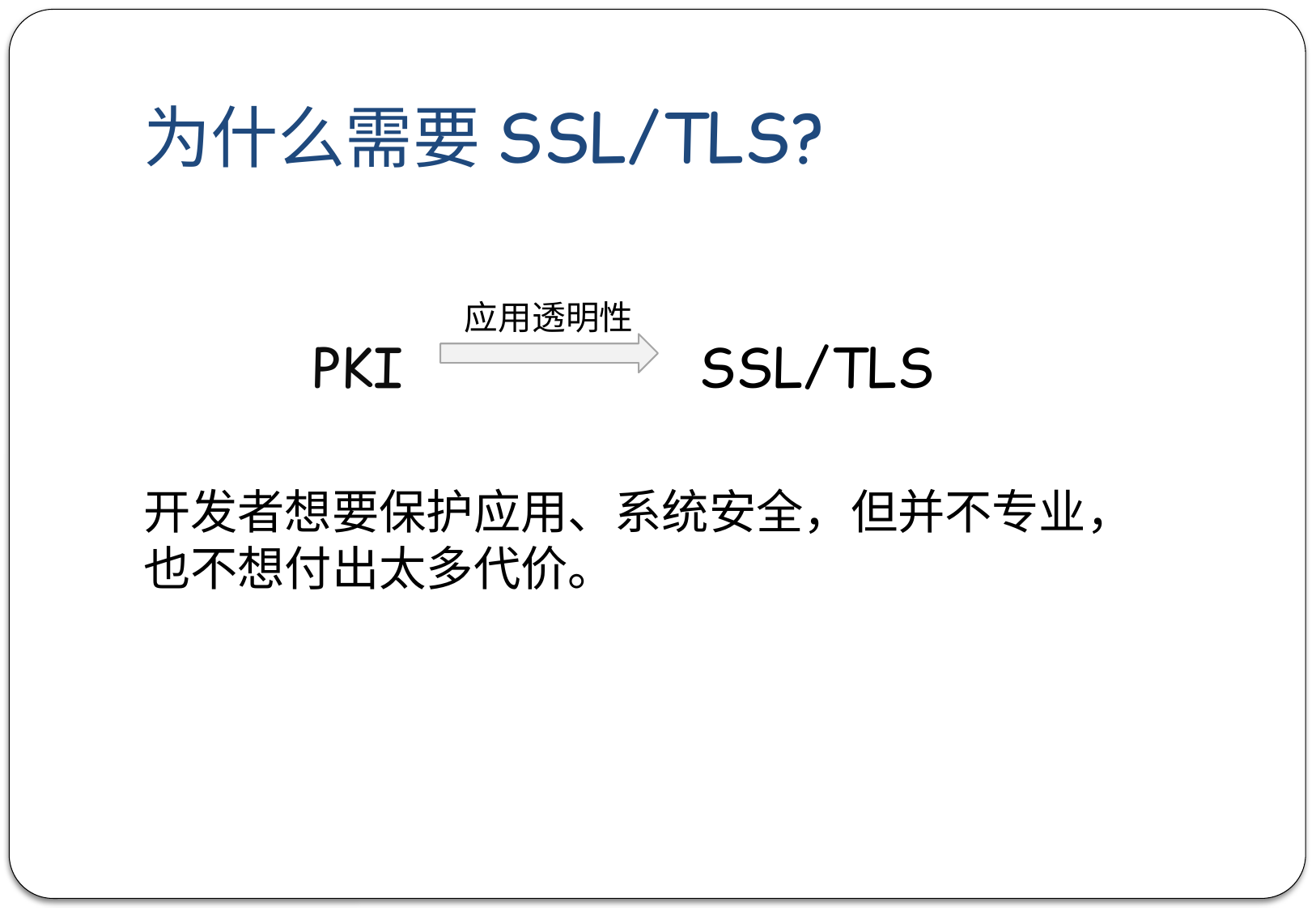

# 为什么需要SSL/TLS?
应用透明性
PKI
SSL/TLS

开发者想要保护应用、系统安全，但并不专业，也不想付出太多代价。